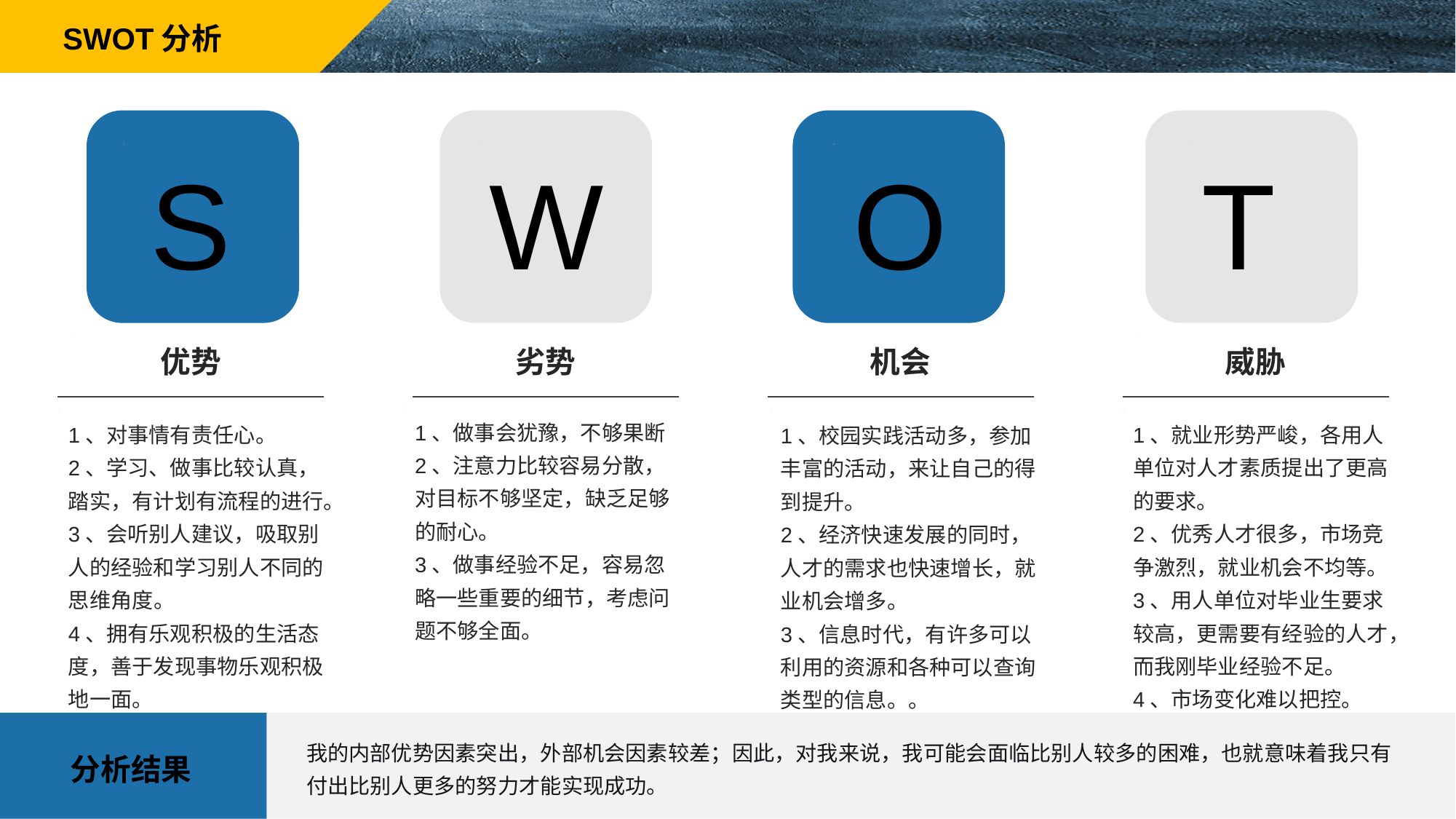

SWOT分析

S
W
O
T
优势
劣势
机会
威胁
1、做事会犹豫，不够果断
2、注意力比较容易分散，对目标不够坚定，缺乏足够的耐心。
3、做事经验不足，容易忽略一些重要的细节，考虑问题不够全面。
1、就业形势严峻，各用人单位对人才素质提出了更高的要求。
2、优秀人才很多，市场竞争激烈，就业机会不均等。
3、用人单位对毕业生要求较高，更需要有经验的人才，而我刚毕业经验不足。
4、市场变化难以把控。
1、校园实践活动多，参加丰富的活动，来让自己的得到提升。
2、经济快速发展的同时，人才的需求也快速增长，就业机会增多。
3、信息时代，有许多可以利用的资源和各种可以查询类型的信息。。
1、对事情有责任心。
2、学习、做事比较认真，踏实，有计划有流程的进行。
3、会听别人建议，吸取别人的经验和学习别人不同的思维角度。
4、拥有乐观积极的生活态度，善于发现事物乐观积极地一面。

我的内部优势因素突出，外部机会因素较差；因此，对我来说，我可能会面临比别人较多的困难，也就意味着我只有付出比别人更多的努力才能实现成功。
分析结果